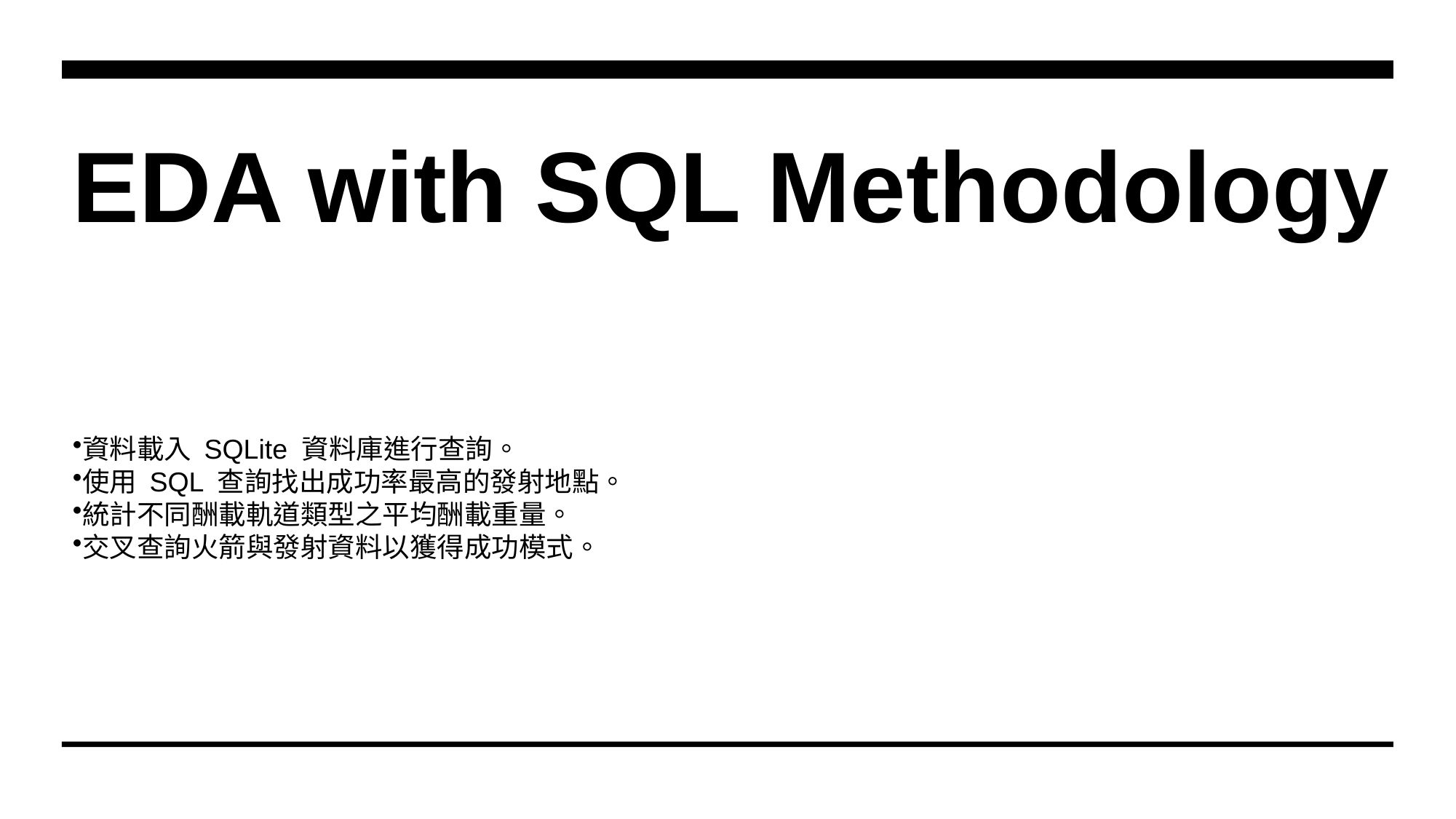

# EDA with SQL Methodology
資料載入 SQLite 資料庫進行查詢。
使用 SQL 查詢找出成功率最高的發射地點。
統計不同酬載軌道類型之平均酬載重量。
交叉查詢火箭與發射資料以獲得成功模式。